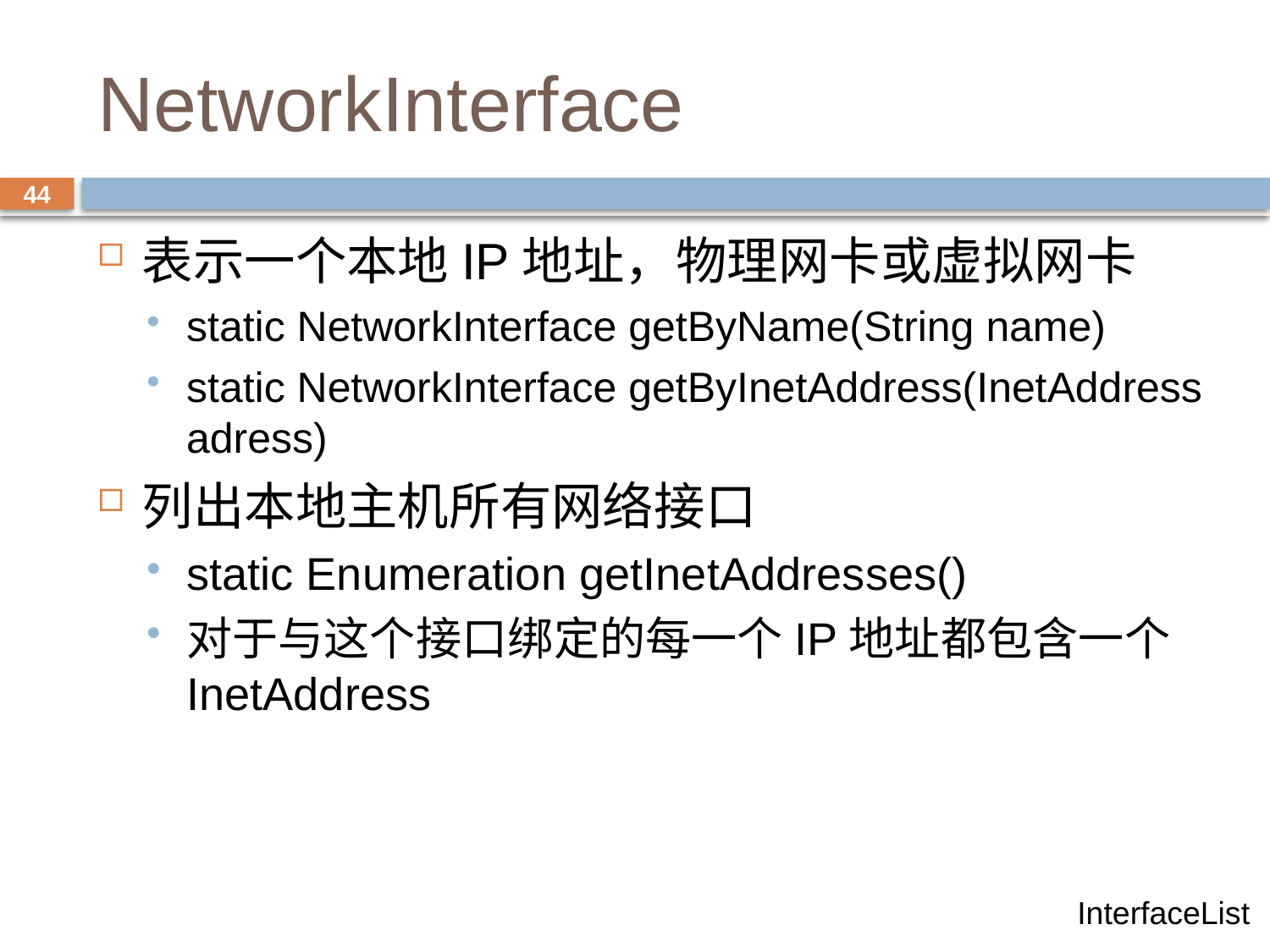

# NetworkInterface
44
表示一个本地IP地址，物理网卡或虚拟网卡
static NetworkInterface getByName(String name)
static NetworkInterface getByInetAddress(InetAddress adress)
列出本地主机所有网络接口
static Enumeration getInetAddresses()
对于与这个接口绑定的每一个IP地址都包含一个InetAddress
InterfaceList